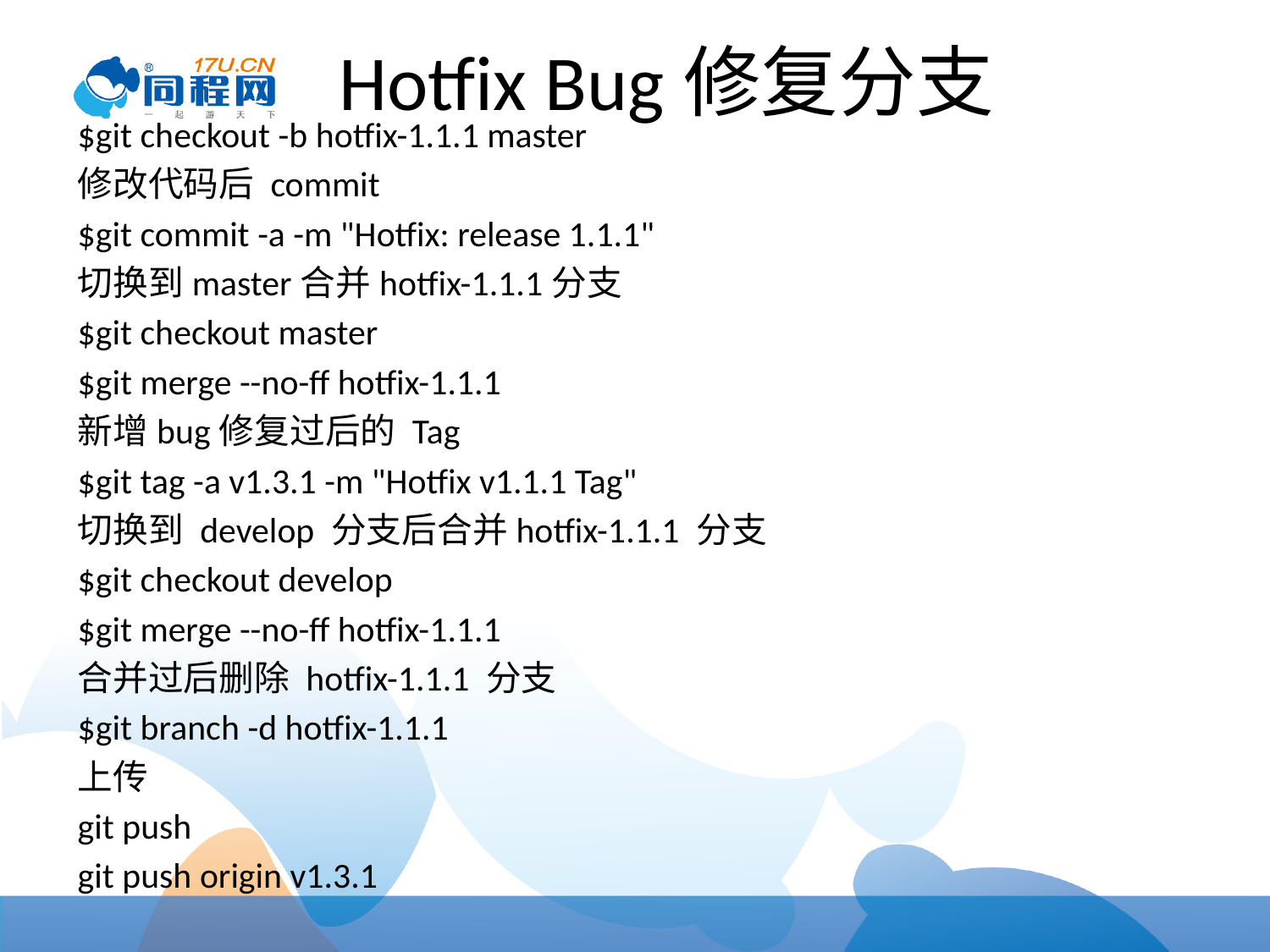

# Hotfix Bug修复分支
$git checkout -b hotfix-1.1.1 master
修改代码后 commit
$git commit -a -m "Hotfix: release 1.1.1"
切换到master合并hotfix-1.1.1分支
$git checkout master
$git merge --no-ff hotfix-1.1.1
新增bug修复过后的 Tag
$git tag -a v1.3.1 -m "Hotfix v1.1.1 Tag"
切换到 develop 分支后合并hotfix-1.1.1 分支
$git checkout develop
$git merge --no-ff hotfix-1.1.1
合并过后删除 hotfix-1.1.1 分支
$git branch -d hotfix-1.1.1
上传
git push
git push origin v1.3.1